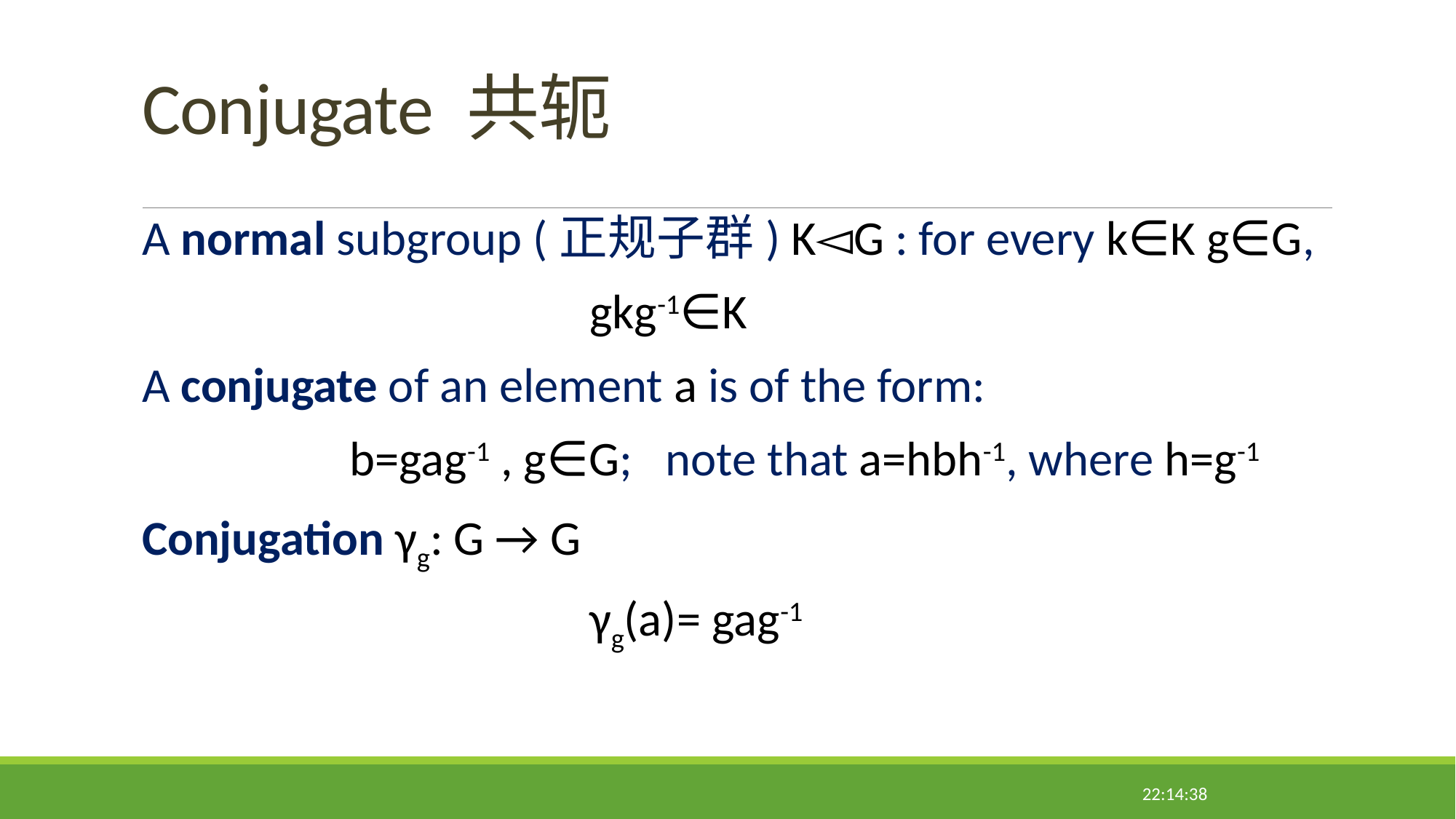

# Conjugate 共轭
A normal subgroup (正规子群) K◅G : for every k∈K g∈G,
                                         gkg-1∈K
A conjugate of an element a is of the form:
                   b=gag-1 , g∈G;   note that a=hbh-1, where h=g-1
Conjugation γg: G → G
                                         γg(a)= gag-1
22:14:38